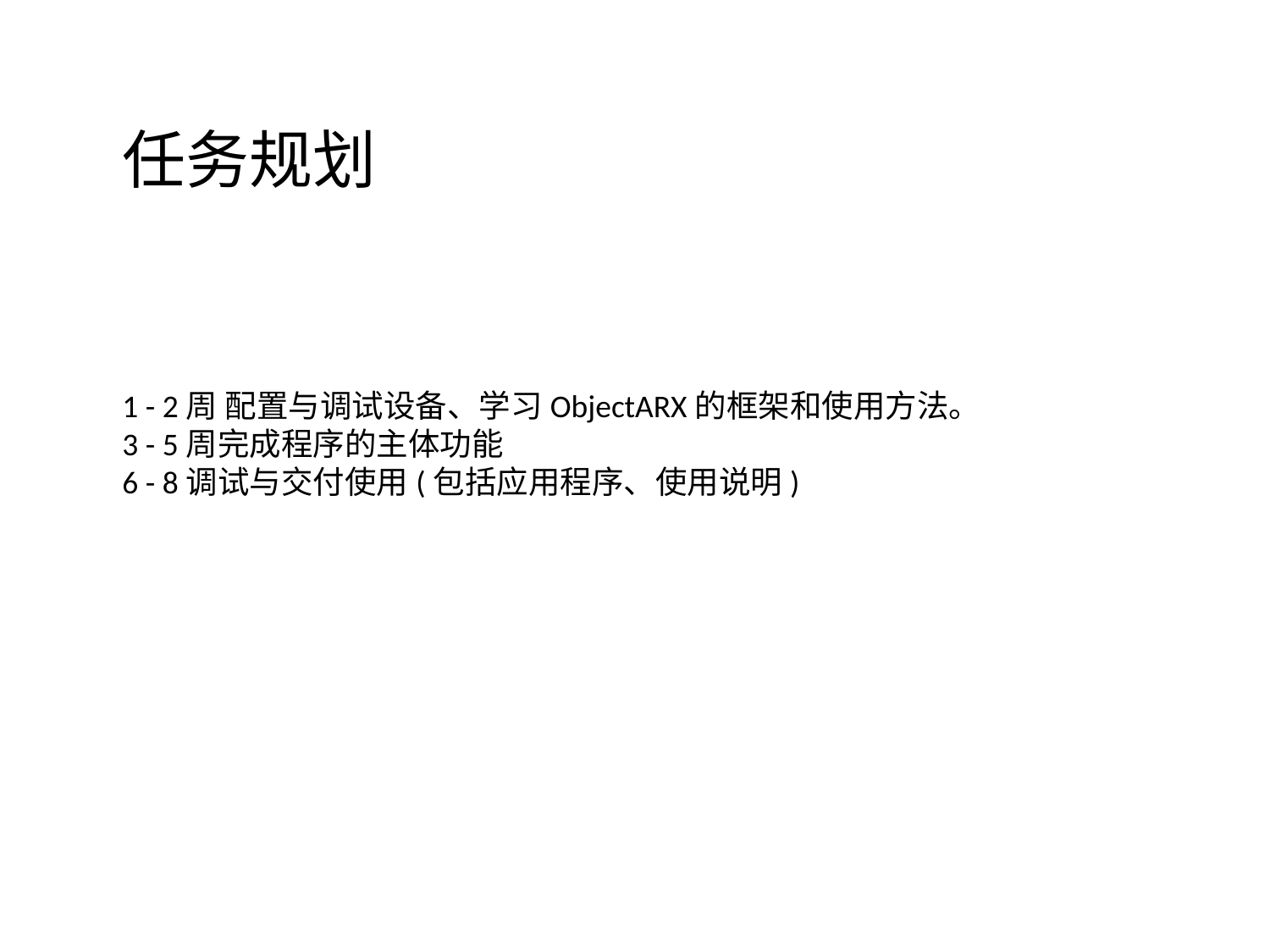

任务规划
1 - 2周 配置与调试设备、学习ObjectARX的框架和使用方法。
3 - 5周完成程序的主体功能
6 - 8调试与交付使用(包括应用程序、使用说明)